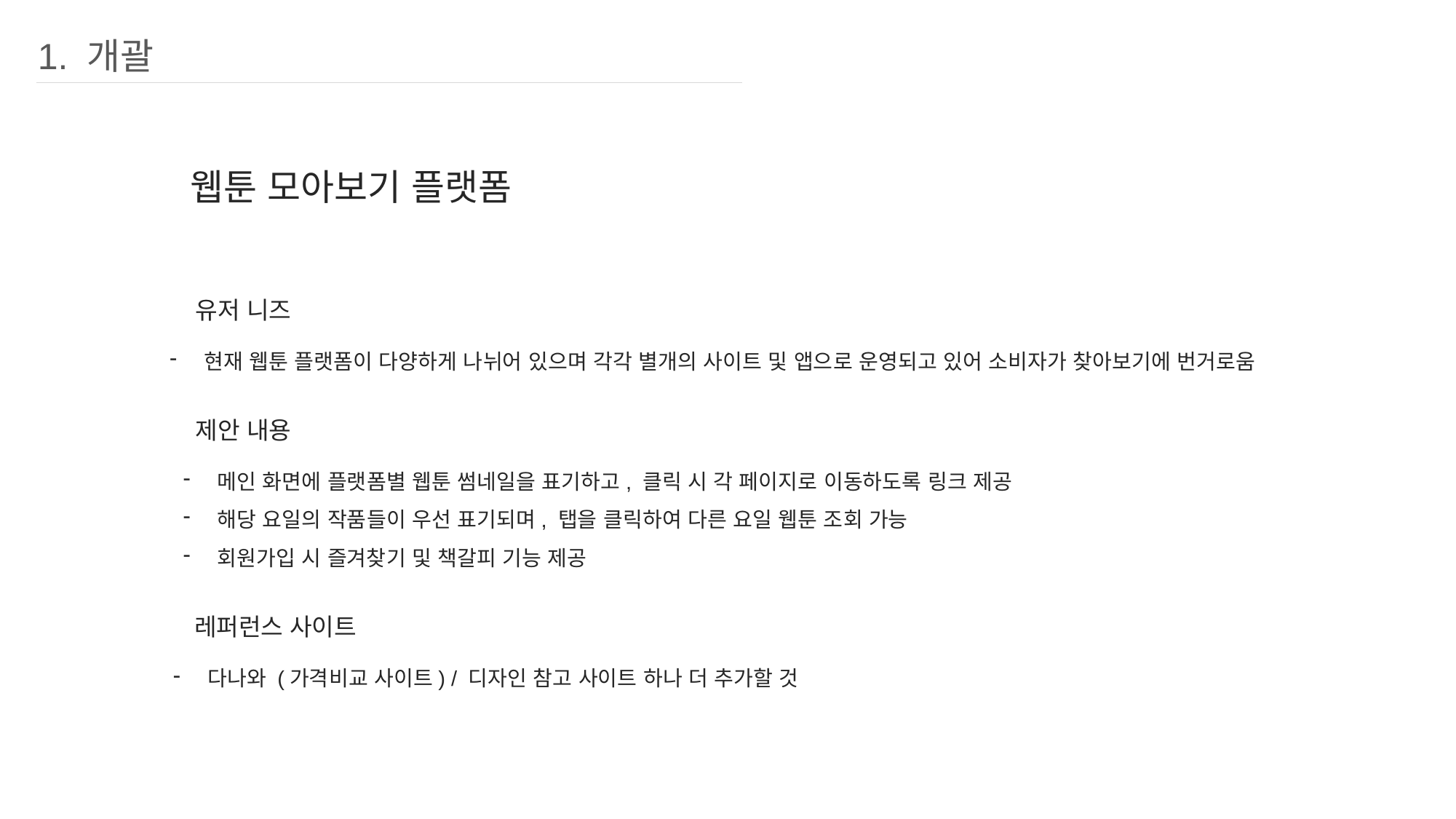

1. 개괄
웹툰 모아보기 플랫폼
유저 니즈
현재 웹툰 플랫폼이 다양하게 나뉘어 있으며 각각 별개의 사이트 및 앱으로 운영되고 있어 소비자가 찾아보기에 번거로움
제안 내용
메인 화면에 플랫폼별 웹툰 썸네일을 표기하고, 클릭 시 각 페이지로 이동하도록 링크 제공
해당 요일의 작품들이 우선 표기되며, 탭을 클릭하여 다른 요일 웹툰 조회 가능
회원가입 시 즐겨찾기 및 책갈피 기능 제공
레퍼런스 사이트
다나와 (가격비교 사이트) / 디자인 참고 사이트 하나 더 추가할 것